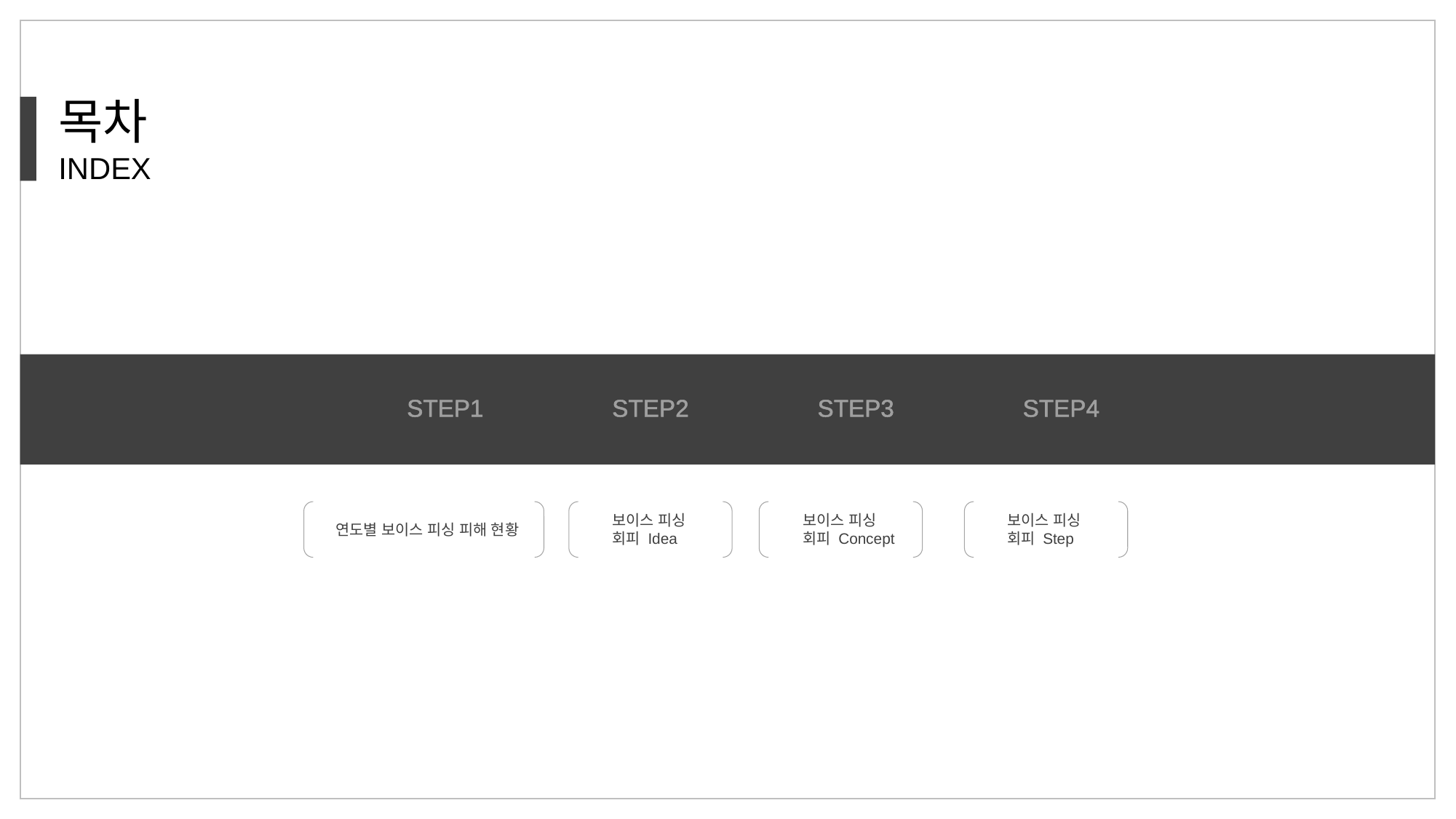

목차
INDEX

STEP1
STEP2
STEP3
STEP4

보이스 피싱
회피 Concept

연도별 보이스 피싱 피해 현황

보이스 피싱
회피 Idea

보이스 피싱
회피 Step